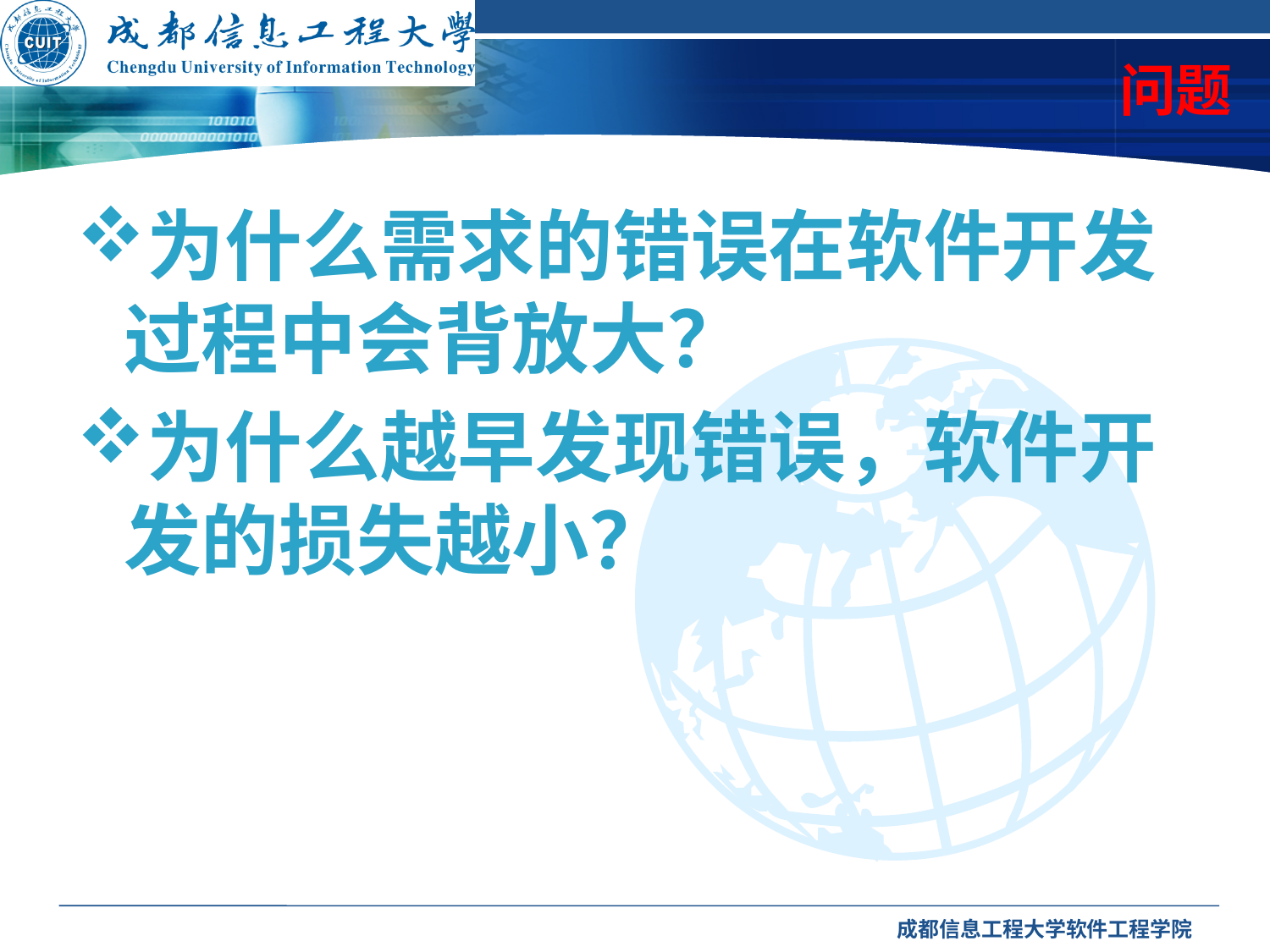

# 问题
为什么需求的错误在软件开发过程中会背放大？
为什么越早发现错误，软件开发的损失越小？